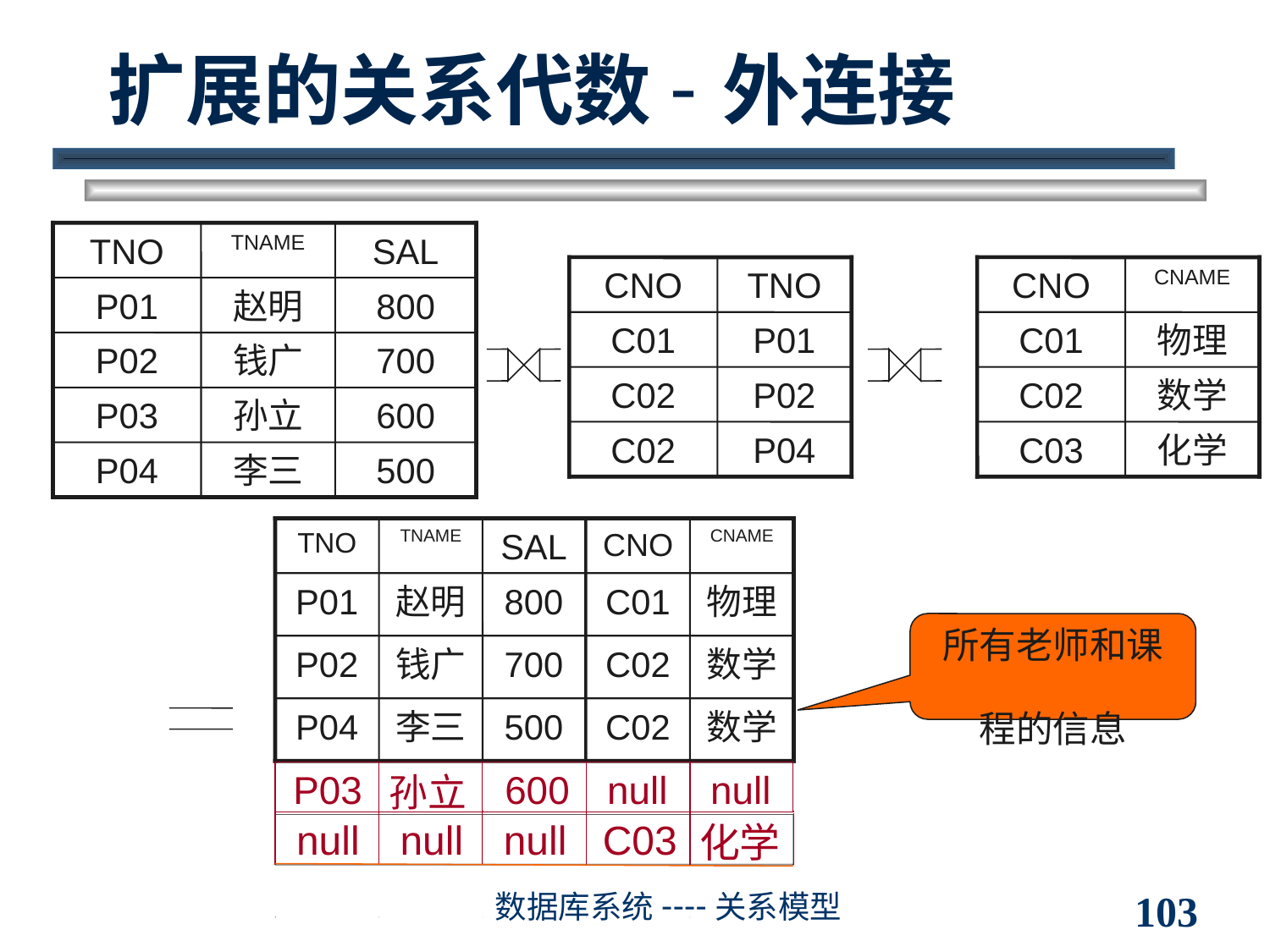

# 扩展的关系代数-外连接
TNO

TNAME

SAL

P01

赵明
800
P02

钱广
700
P03

孙立
600
P04

李三
500

CNO

TNO

C01

P01
C02

P02
C02

P04

CNO

CNAME

C01

物理
C02

数学
C03

化学

TNO

TNAME

SAL

CNO

CNAME

P01

赵明
800
C01
物理
P02

钱广
700
C02
数学
P04

李三
500
C02
数学

所有老师和课程的信息

P03
600
null
null
孙立

null
null
null
C03
化学

数据库系统----关系模型
103